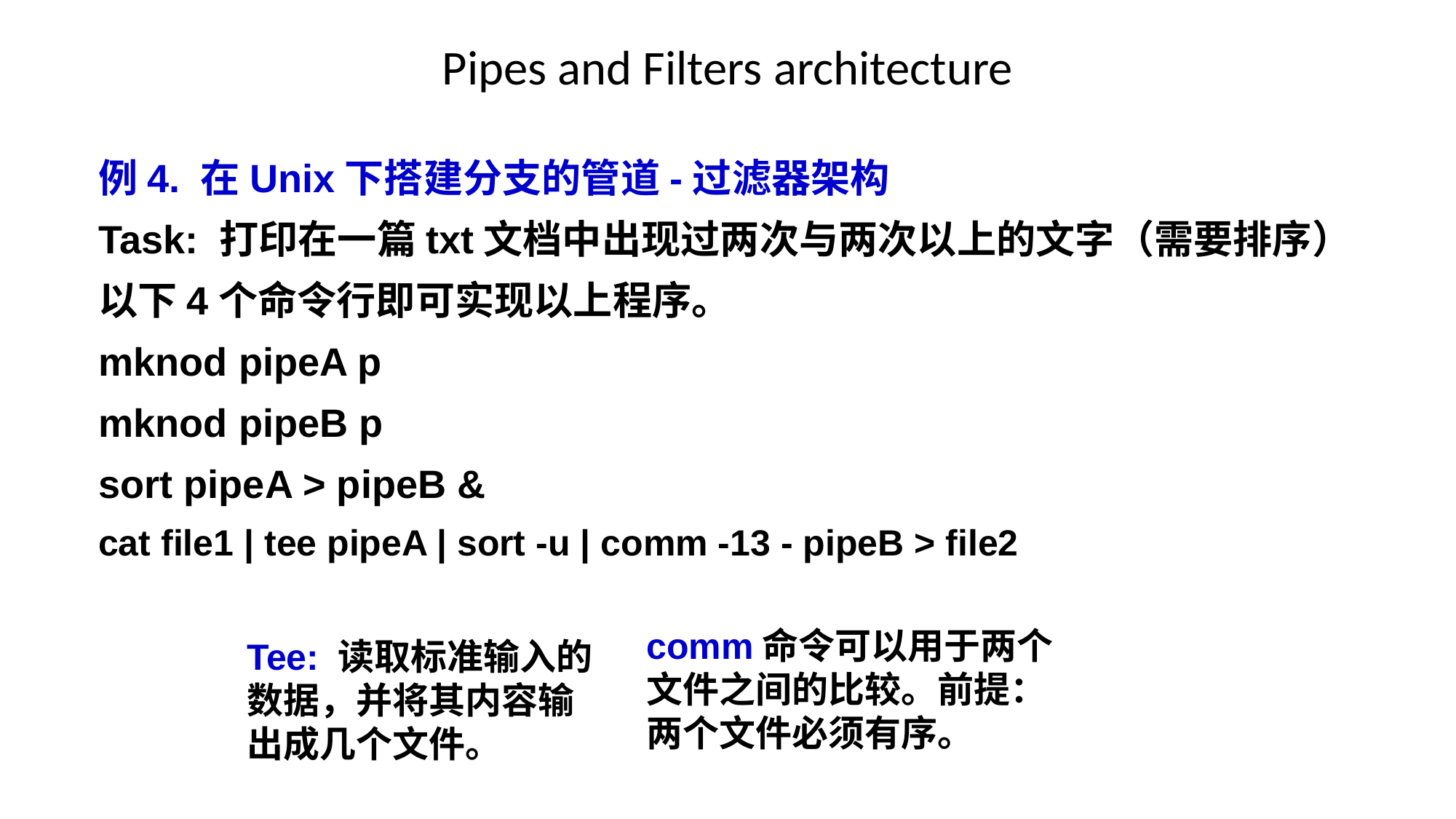

Pipes and Filters architecture
例4. 在Unix下搭建分支的管道-过滤器架构
Task: 打印在一篇txt文档中出现过两次与两次以上的文字（需要排序）
以下4个命令行即可实现以上程序。
mknod pipeA p
mknod pipeB p
sort pipeA > pipeB &
cat file1 | tee pipeA | sort -u | comm -13 - pipeB > file2
comm命令可以用于两个文件之间的比较。前提：两个文件必须有序。
Tee: 读取标准输入的数据，并将其内容输出成几个文件。